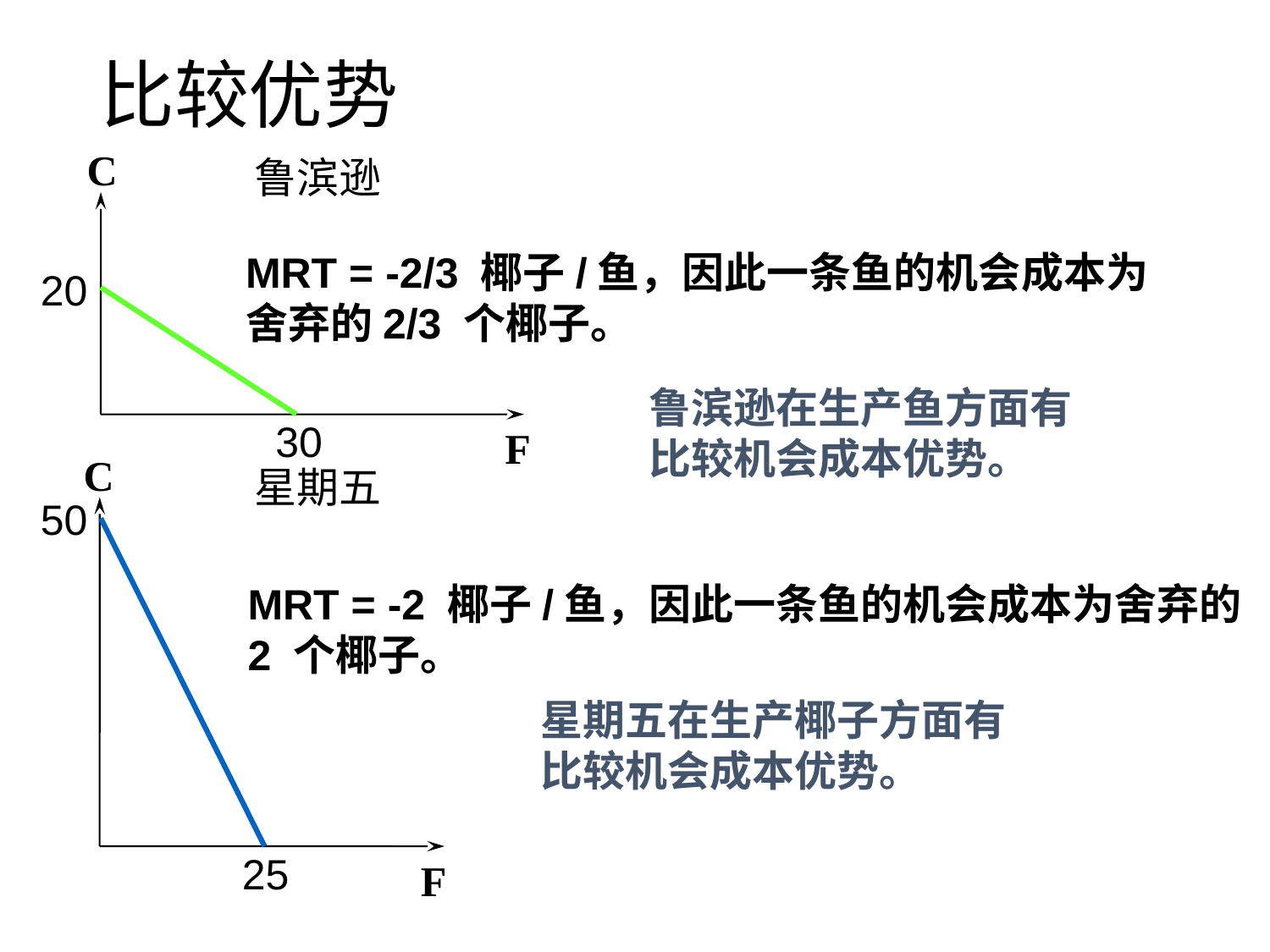

# 比较优势
C
鲁滨逊

MRT = -2/3 椰子/鱼，因此一条鱼的机会成本为
舍弃的2/3 个椰子。

20

鲁滨逊在生产鱼方面有
比较机会成本优势。
30

F
C
星期五
50

MRT = -2 椰子/鱼，因此一条鱼的机会成本为舍弃的
2 个椰子。
星期五在生产椰子方面有
比较机会成本优势。
25

F